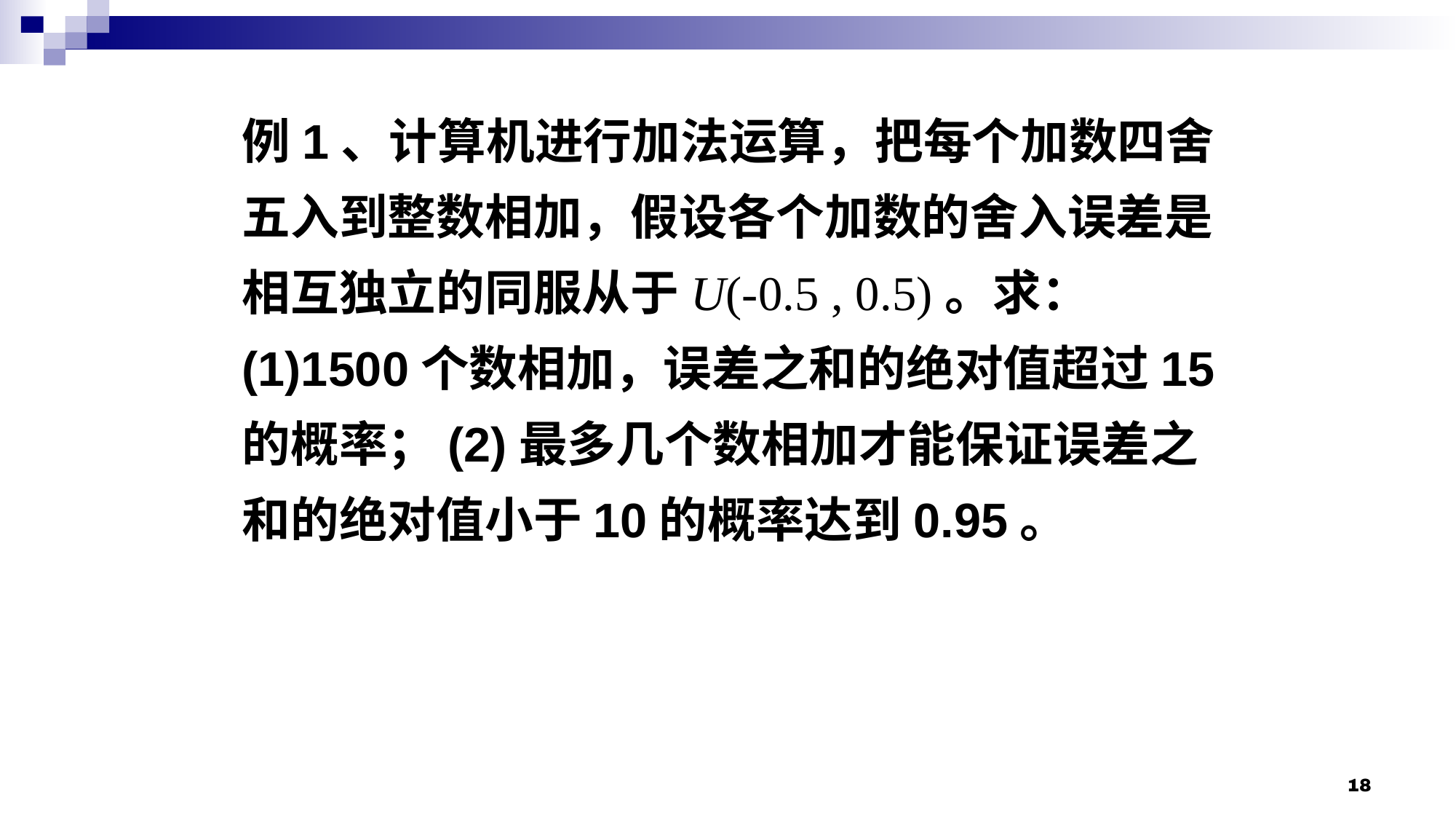

例1、计算机进行加法运算，把每个加数四舍五入到整数相加，假设各个加数的舍入误差是相互独立的同服从于U(-0.5 , 0.5)。求：(1)1500个数相加，误差之和的绝对值超过15的概率；(2)最多几个数相加才能保证误差之和的绝对值小于10的概率达到0.95。
18